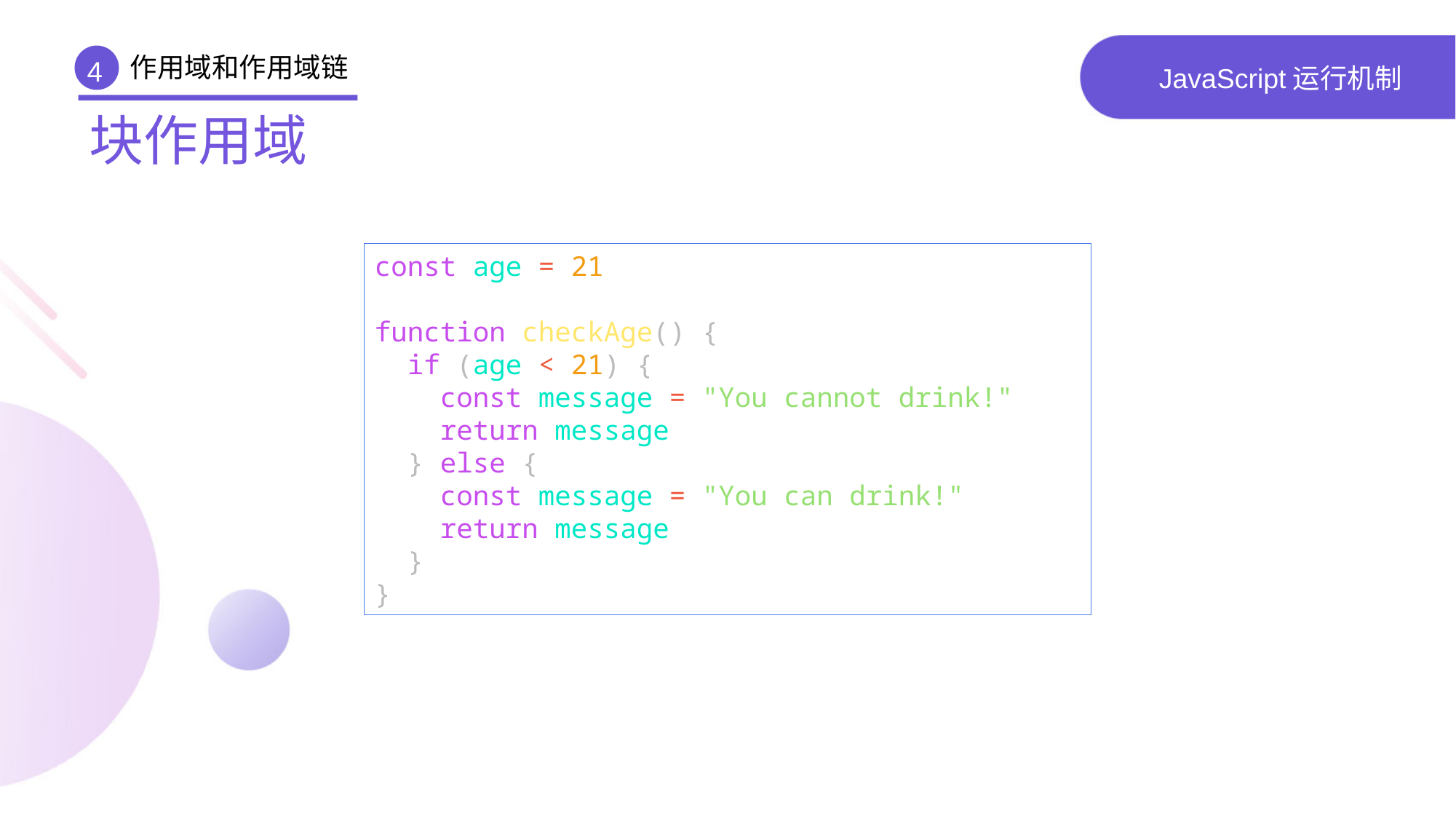

作用域和作用域链
4
# JavaScript运行机制
块作用域
const age = 21
function checkAge() {
  if (age < 21) {
    const message = "You cannot drink!"
    return message
  } else {
    const message = "You can drink!"
    return message
  }
}